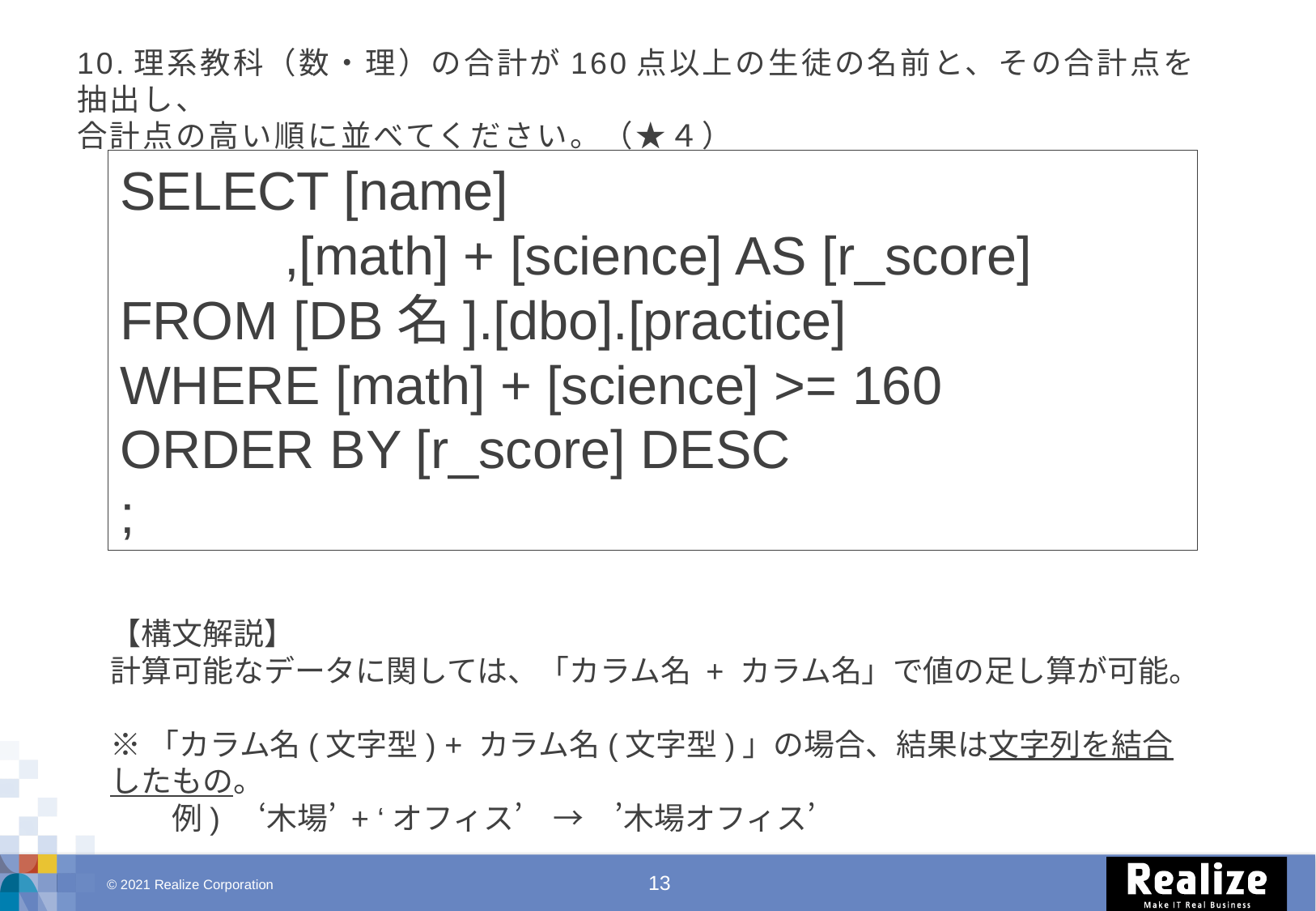

# 10.理系教科（数・理）の合計が160点以上の生徒の名前と、その合計点を抽出し、 合計点の高い順に並べてください。（★４）
SELECT [name]
           ,[math] + [science] AS [r_score]
FROM [DB名].[dbo].[practice]
WHERE [math] + [science] >= 160
ORDER BY [r_score] DESC
;
【構文解説】
計算可能なデータに関しては、「カラム名 + カラム名」で値の足し算が可能。

※「カラム名(文字型) + カラム名(文字型)」の場合、結果は文字列を結合したもの。
　　例)　‘木場’ + ‘オフィス’　→　’木場オフィス’